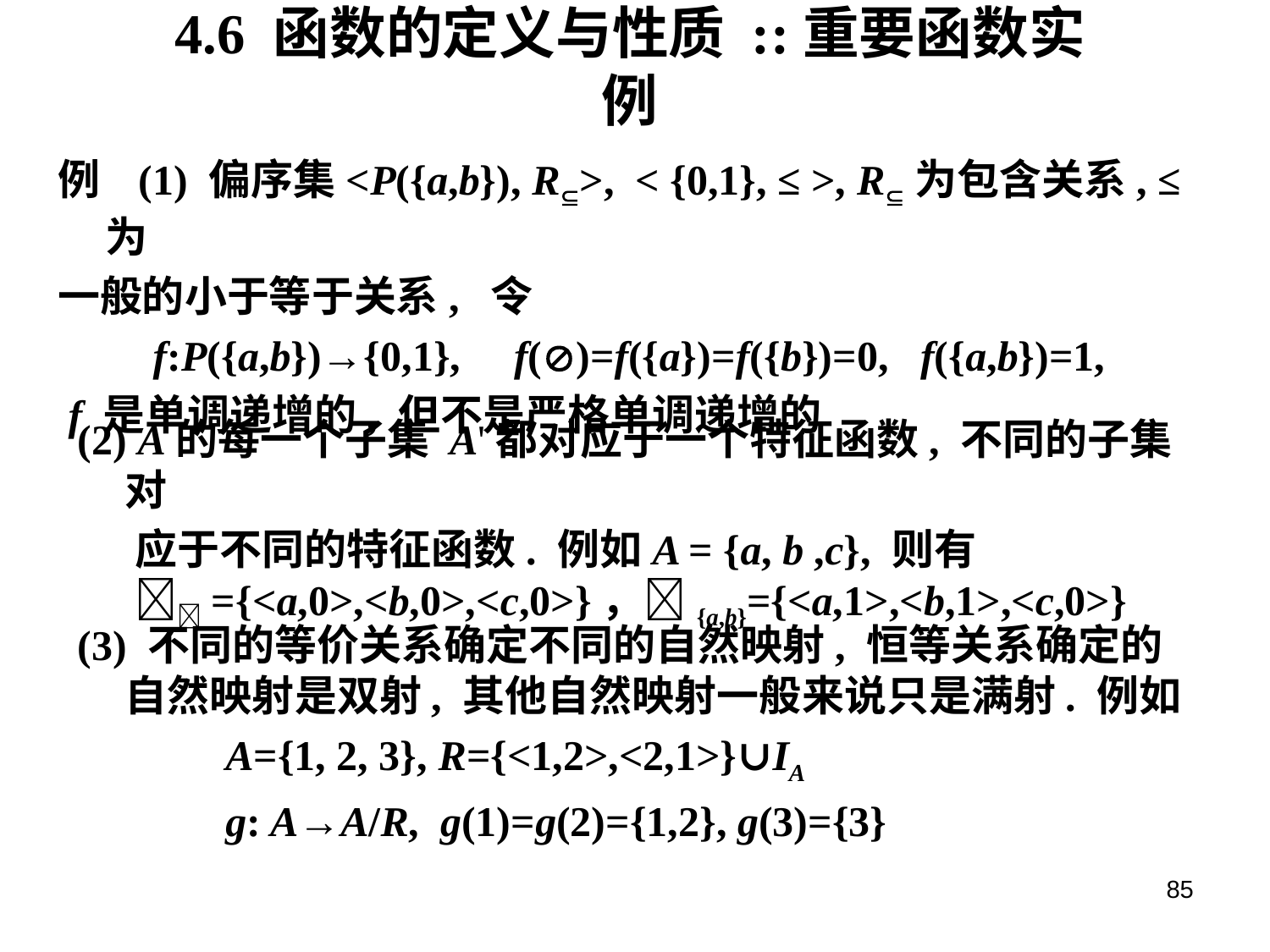

# 4.6 函数的定义与性质 ::重要函数实例
例   (1) 偏序集<P({a,b}), R⊆>,  < {0,1}, ≤ >, R⊆为包含关系, ≤为
一般的小于等于关系,  令
         f:P({a,b})→{0,1},     f(∅)=f({a})=f({b})=0,   f({a,b})=1,
 f 是单调递增的, 但不是严格单调递增的
(2) A的每一个子集 A'都对应于一个特征函数, 不同的子集对
     应于不同的特征函数. 例如A = {a, b ,c}, 则有
 χ∅={<a,0>,<b,0>,<c,0>}，χ{a,b}={<a,1>,<b,1>,<c,0>}
(3) 不同的等价关系确定不同的自然映射, 恒等关系确定的自然映射是双射, 其他自然映射一般来说只是满射. 例如
              A={1, 2, 3}, R={<1,2>,<2,1>}∪IA
              g: A→A/R,  g(1)=g(2)={1,2}, g(3)={3}
85